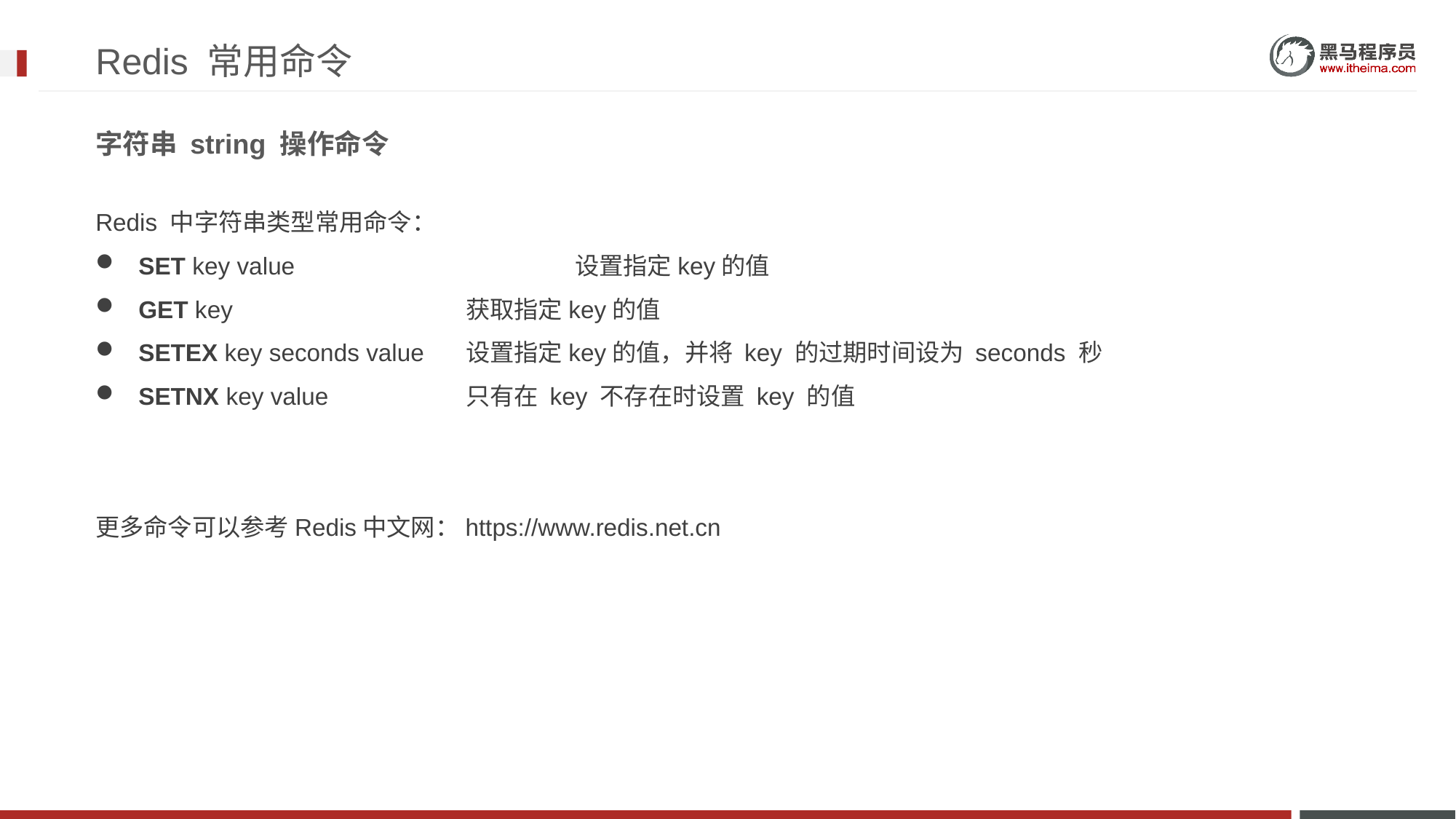

# Redis 常用命令
字符串 string 操作命令
Redis 中字符串类型常用命令：
SET key value			设置指定key的值
GET key			获取指定key的值
SETEX key seconds value	设置指定key的值，并将 key 的过期时间设为 seconds 秒
SETNX key value		只有在 key 不存在时设置 key 的值

更多命令可以参考Redis中文网：https://www.redis.net.cn